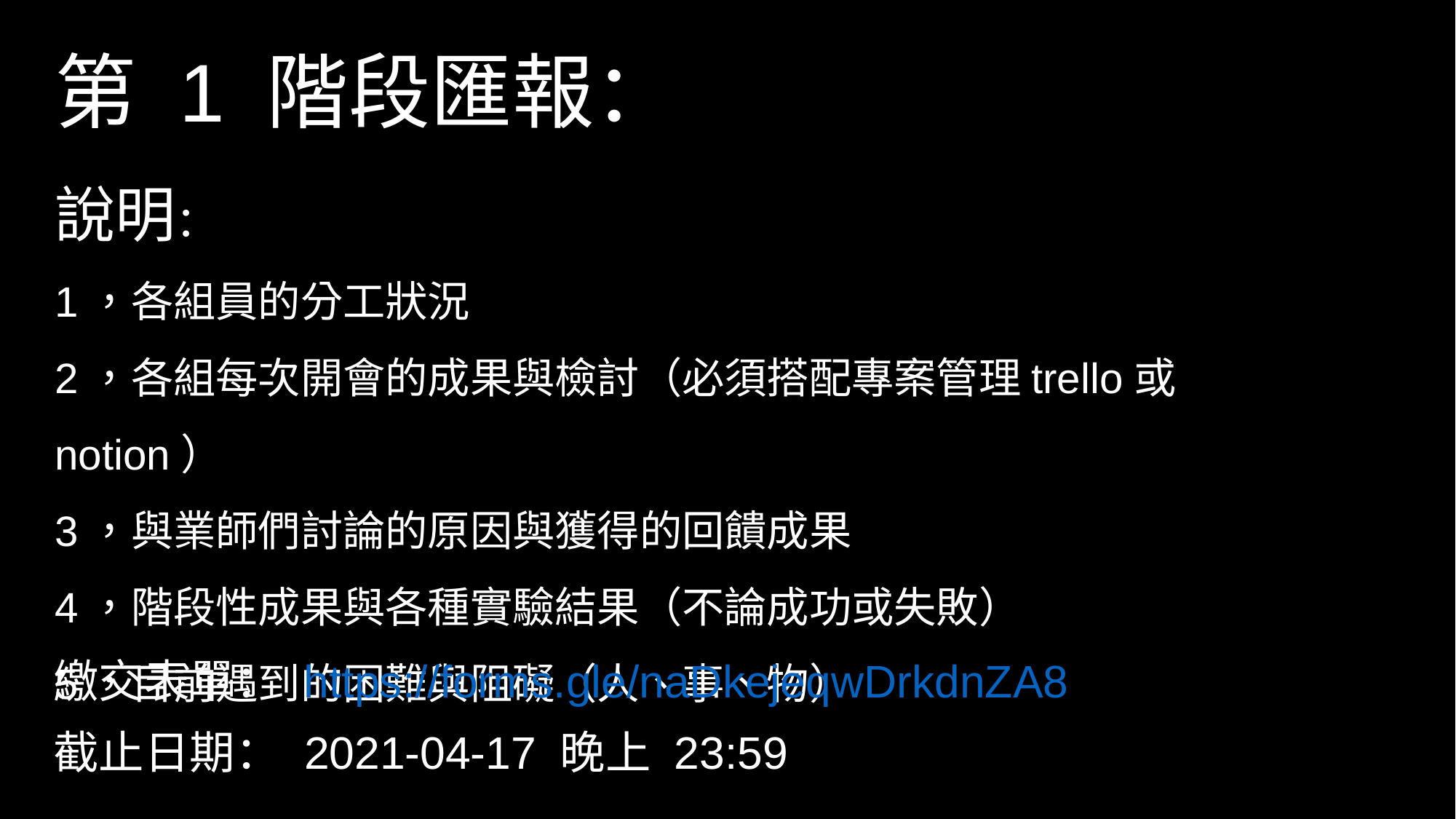

第 1 階段匯報：
說明：
1，各組員的分工狀況
2，各組每次開會的成果與檢討（必須搭配專案管理trello或notion）
3，與業師們討論的原因與獲得的回饋成果
4，階段性成果與各種實驗結果（不論成功或失敗）
5，目前遇到的困難與阻礙（人、事、物）
繳交表單： https://forms.gle/naDkejeqwDrkdnZA8
截止日期： 2021-04-17 晚上 23:59